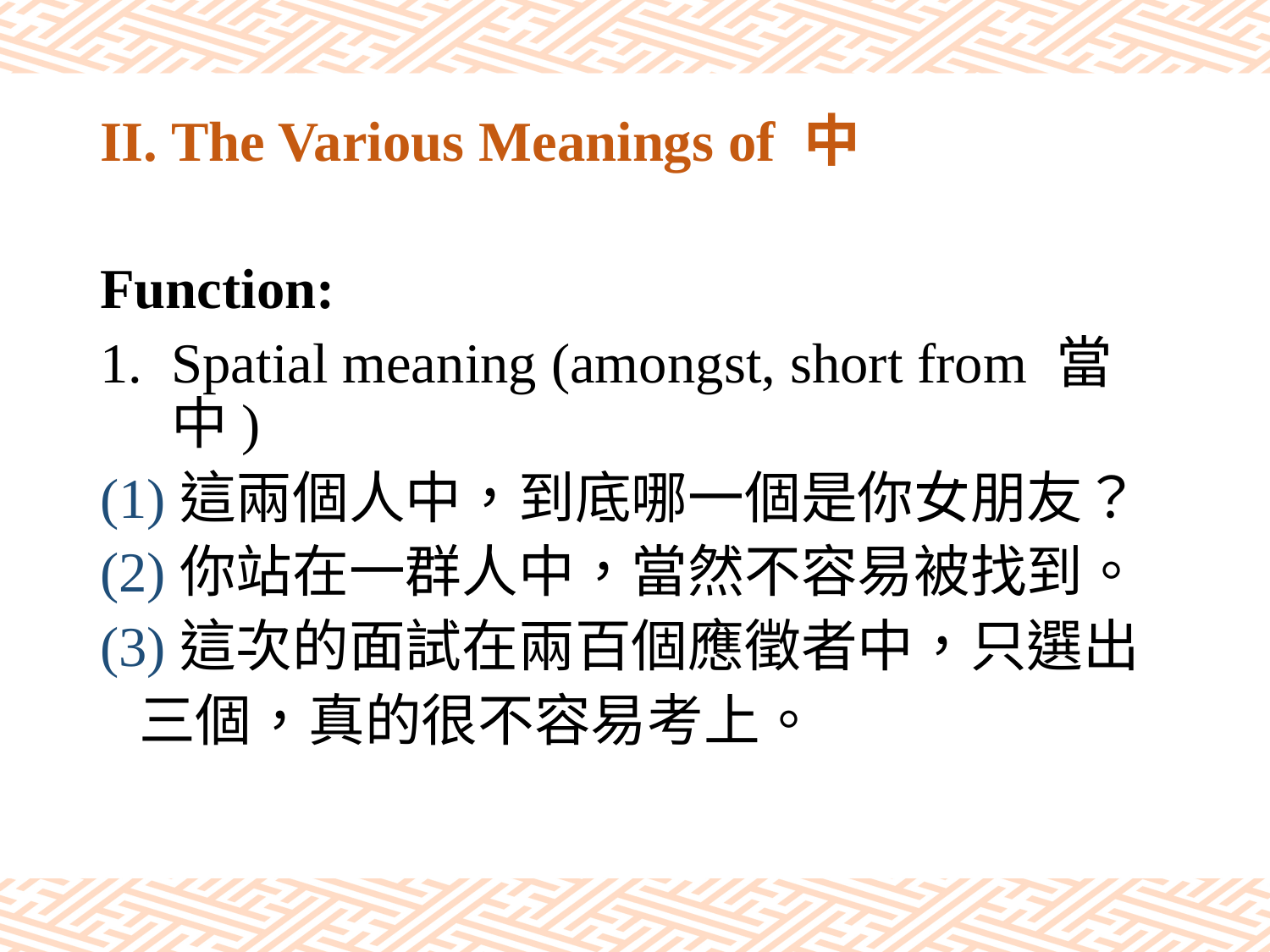

# II. The Various Meanings of 中
Function:
Spatial meaning (amongst, short from 當中)
(1)這兩個人中，到底哪一個是你女朋友？
(2)你站在一群人中，當然不容易被找到。
(3)這次的面試在兩百個應徵者中，只選出
  三個，真的很不容易考上。